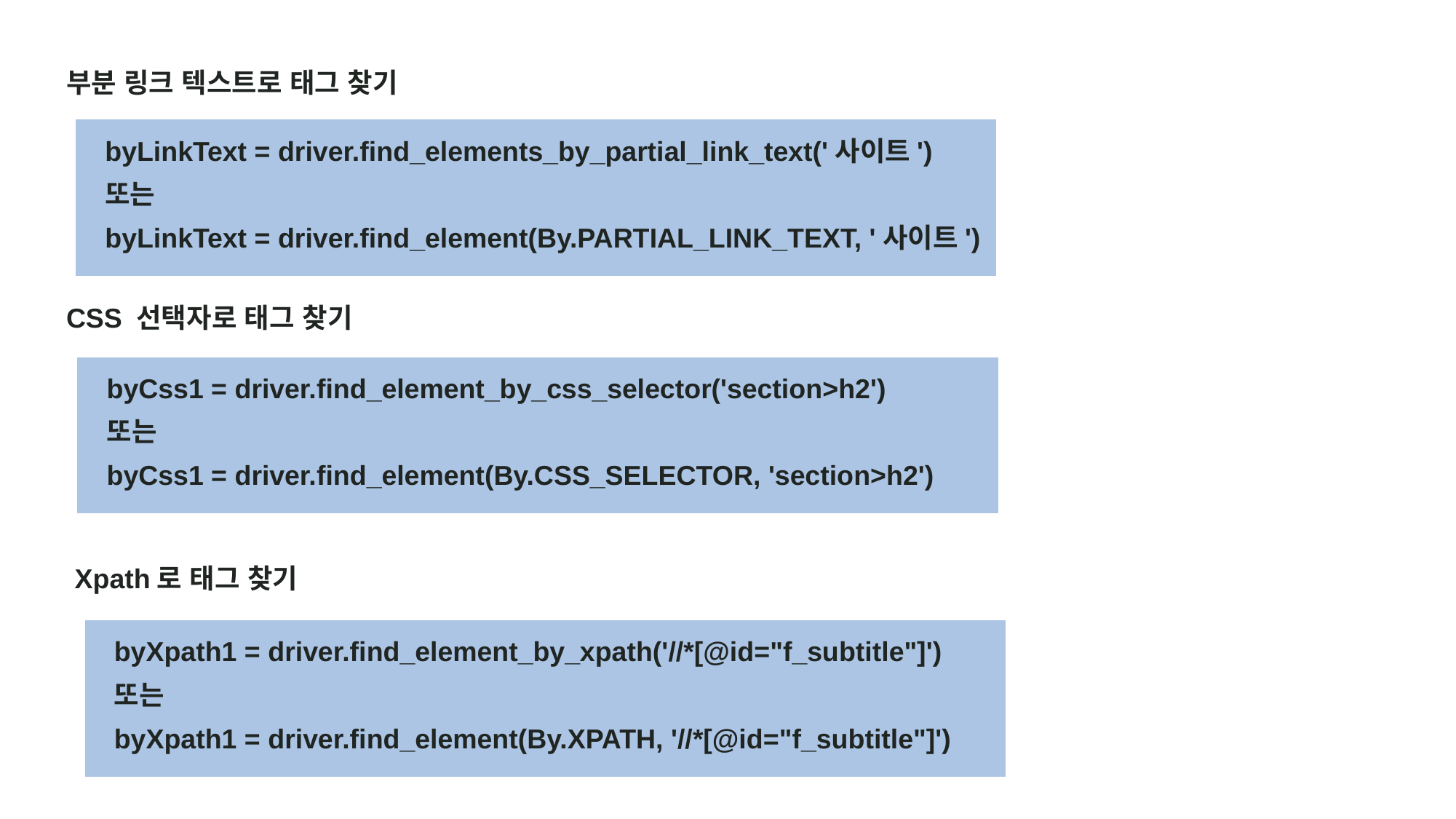

부분 링크 텍스트로 태그 찾기

byLinkText = driver.find_elements_by_partial_link_text('사이트')
또는
byLinkText = driver.find_element(By.PARTIAL_LINK_TEXT, '사이트')
CSS 선택자로 태그 찾기

byCss1 = driver.find_element_by_css_selector('section>h2')
또는
byCss1 = driver.find_element(By.CSS_SELECTOR, 'section>h2')
Xpath로 태그 찾기

byXpath1 = driver.find_element_by_xpath('//*[@id="f_subtitle"]')
또는
byXpath1 = driver.find_element(By.XPATH, '//*[@id="f_subtitle"]')